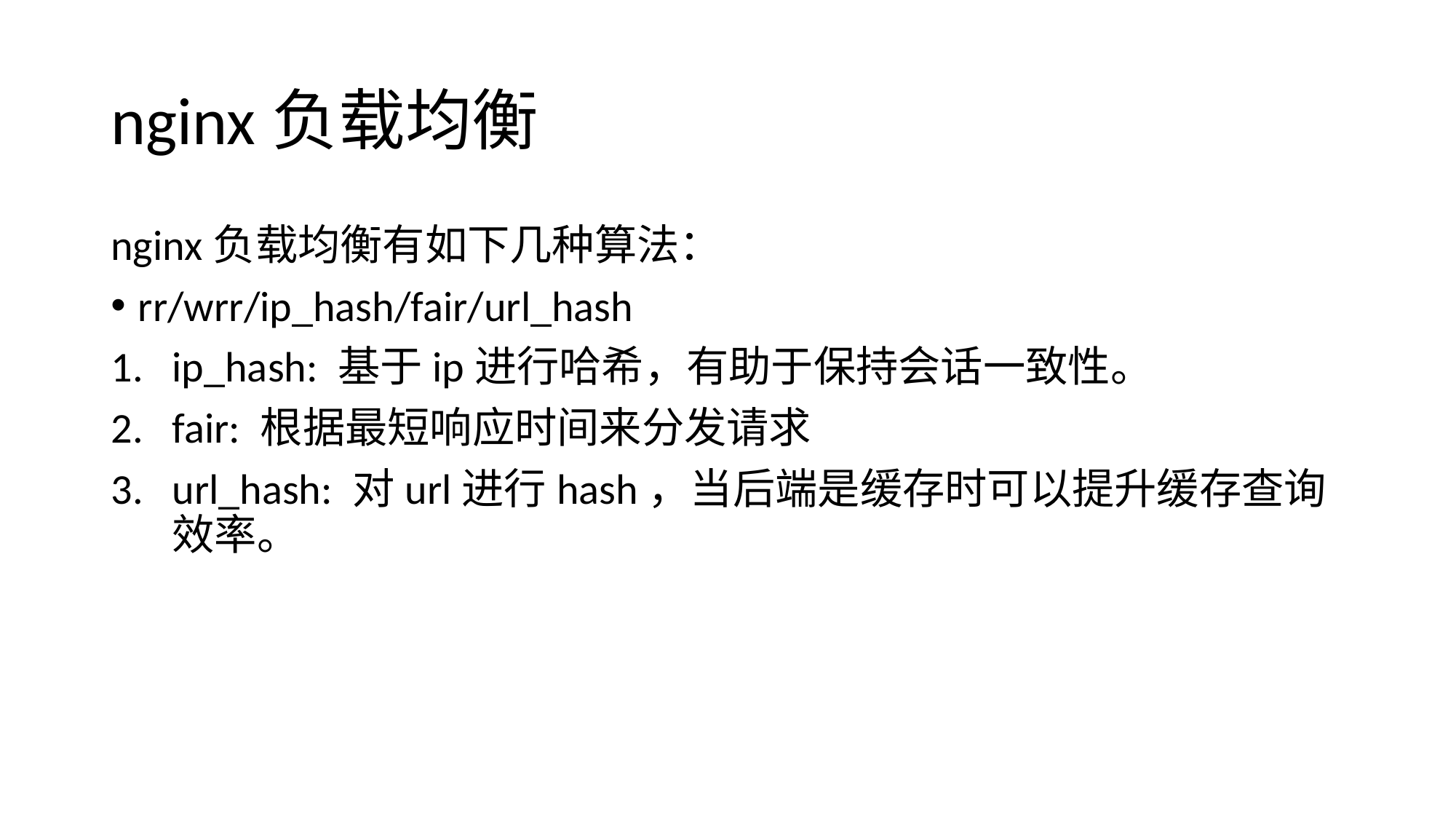

# nginx负载均衡
nginx负载均衡有如下几种算法：
rr/wrr/ip_hash/fair/url_hash
ip_hash: 基于ip进行哈希，有助于保持会话一致性。
fair: 根据最短响应时间来分发请求
url_hash: 对url进行hash，当后端是缓存时可以提升缓存查询效率。